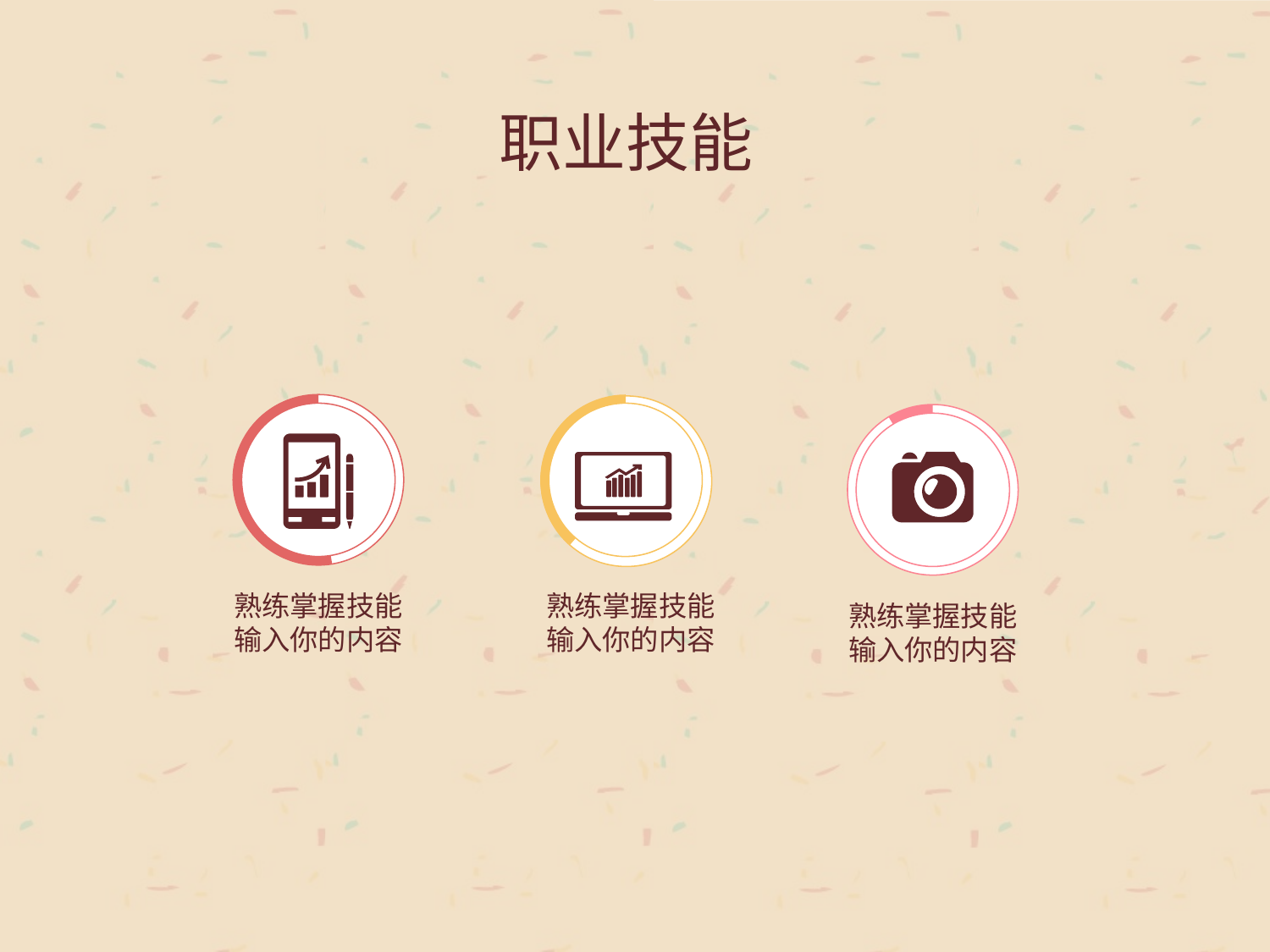

职业技能

熟练掌握技能输入你的内容
熟练掌握技能输入你的内容
熟练掌握技能输入你的内容